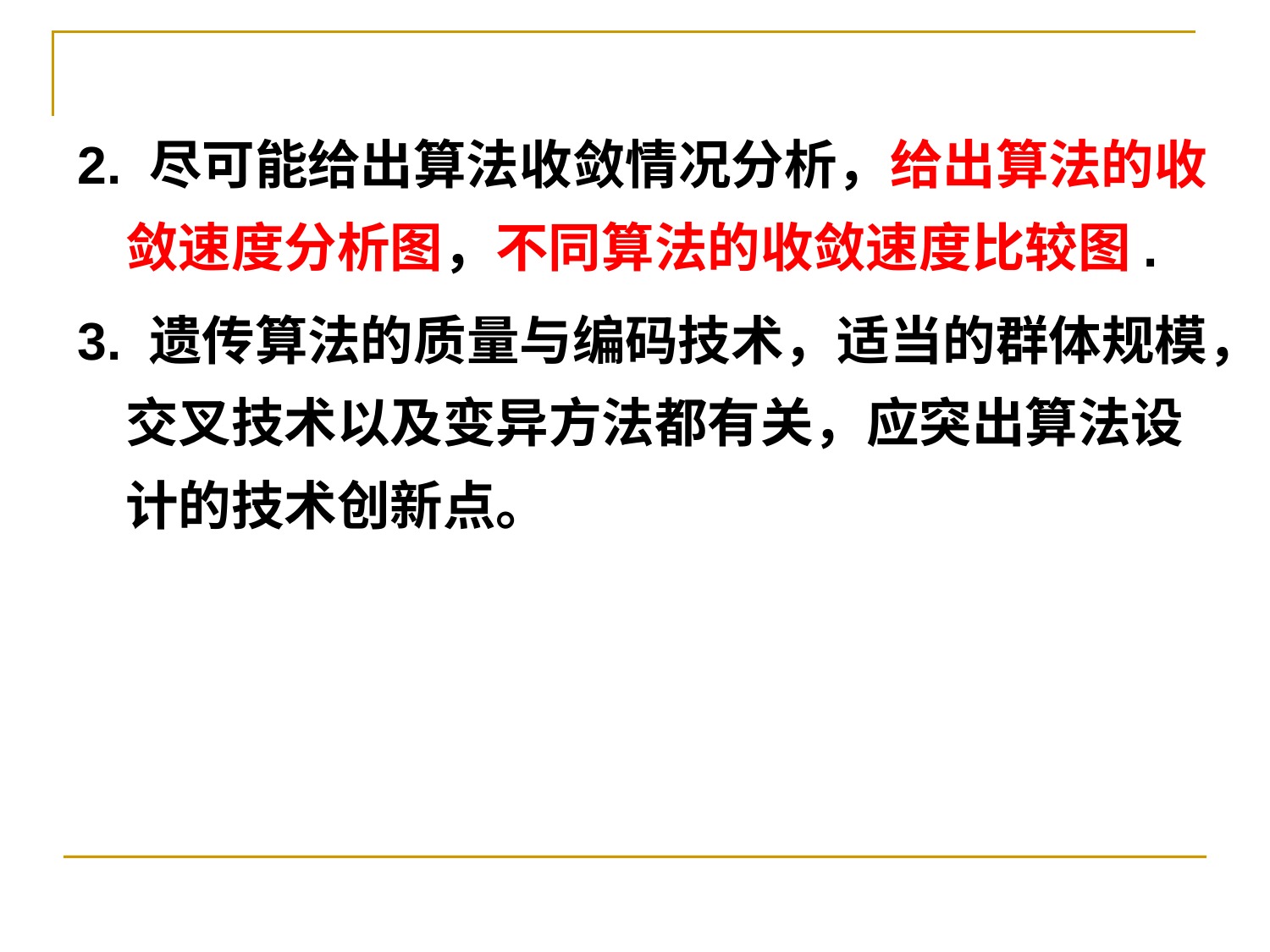

2. 尽可能给出算法收敛情况分析，给出算法的收敛速度分析图，不同算法的收敛速度比较图.
3. 遗传算法的质量与编码技术，适当的群体规模，交叉技术以及变异方法都有关，应突出算法设计的技术创新点。